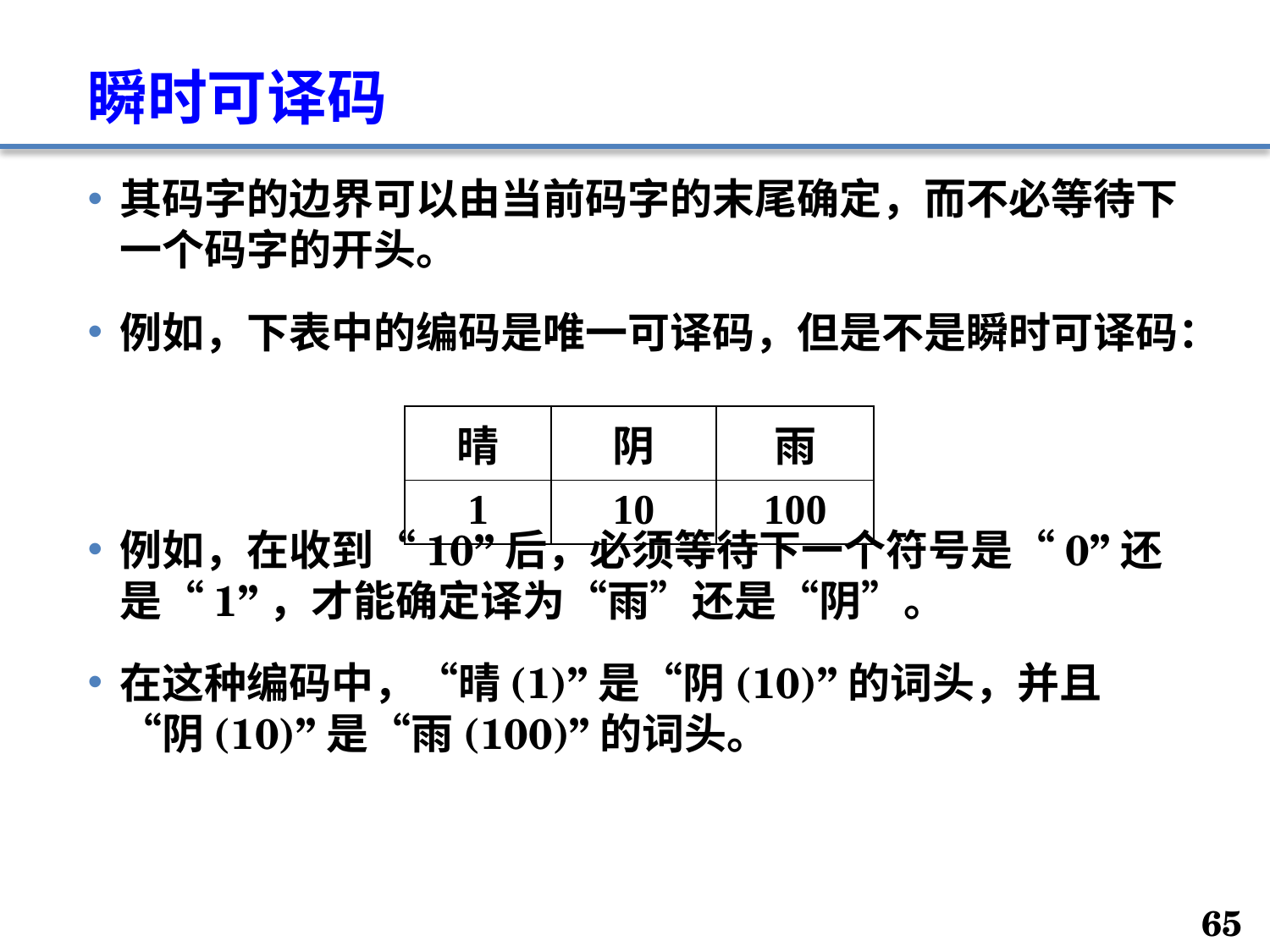

# 瞬时可译码
其码字的边界可以由当前码字的末尾确定，而不必等待下一个码字的开头。
例如，下表中的编码是唯一可译码，但是不是瞬时可译码：

例如，在收到“10”后，必须等待下一个符号是“0”还是“1”，才能确定译为“雨”还是“阴”。
在这种编码中，“晴(1)”是“阴(10)”的词头，并且“阴(10)”是“雨(100)”的词头。
| 晴 | 阴 | 雨 |
| --- | --- | --- |
| 1 | 10 | 100 |
65